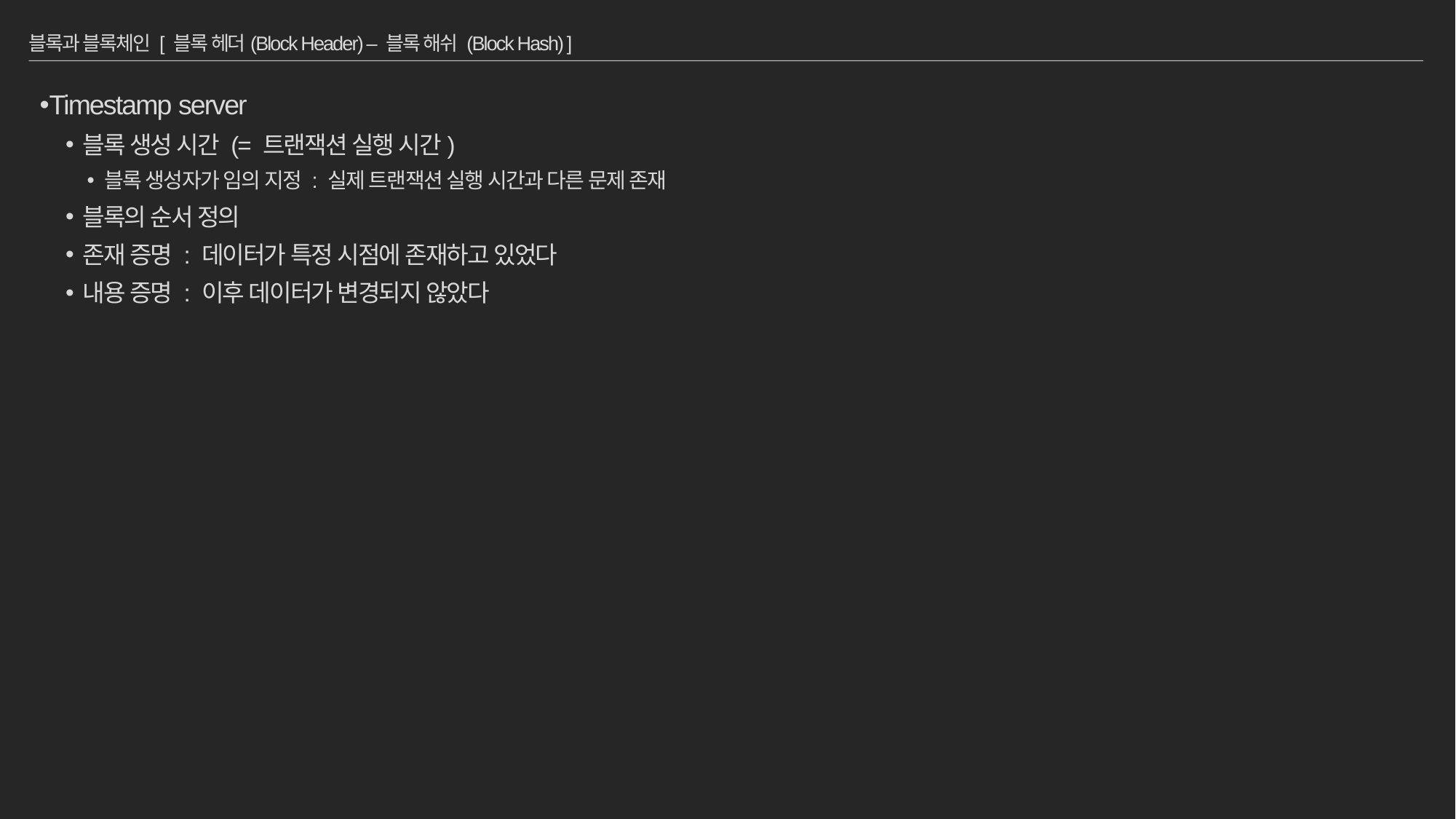

# 블록과 블록체인 [ 블록 헤더(Block Header) – 블록 해쉬 (Block Hash) ]
Timestamp server
블록 생성 시간 (= 트랜잭션 실행 시간)
블록 생성자가 임의 지정 : 실제 트랜잭션 실행 시간과 다른 문제 존재
블록의 순서 정의
존재 증명 : 데이터가 특정 시점에 존재하고 있었다
내용 증명 : 이후 데이터가 변경되지 않았다